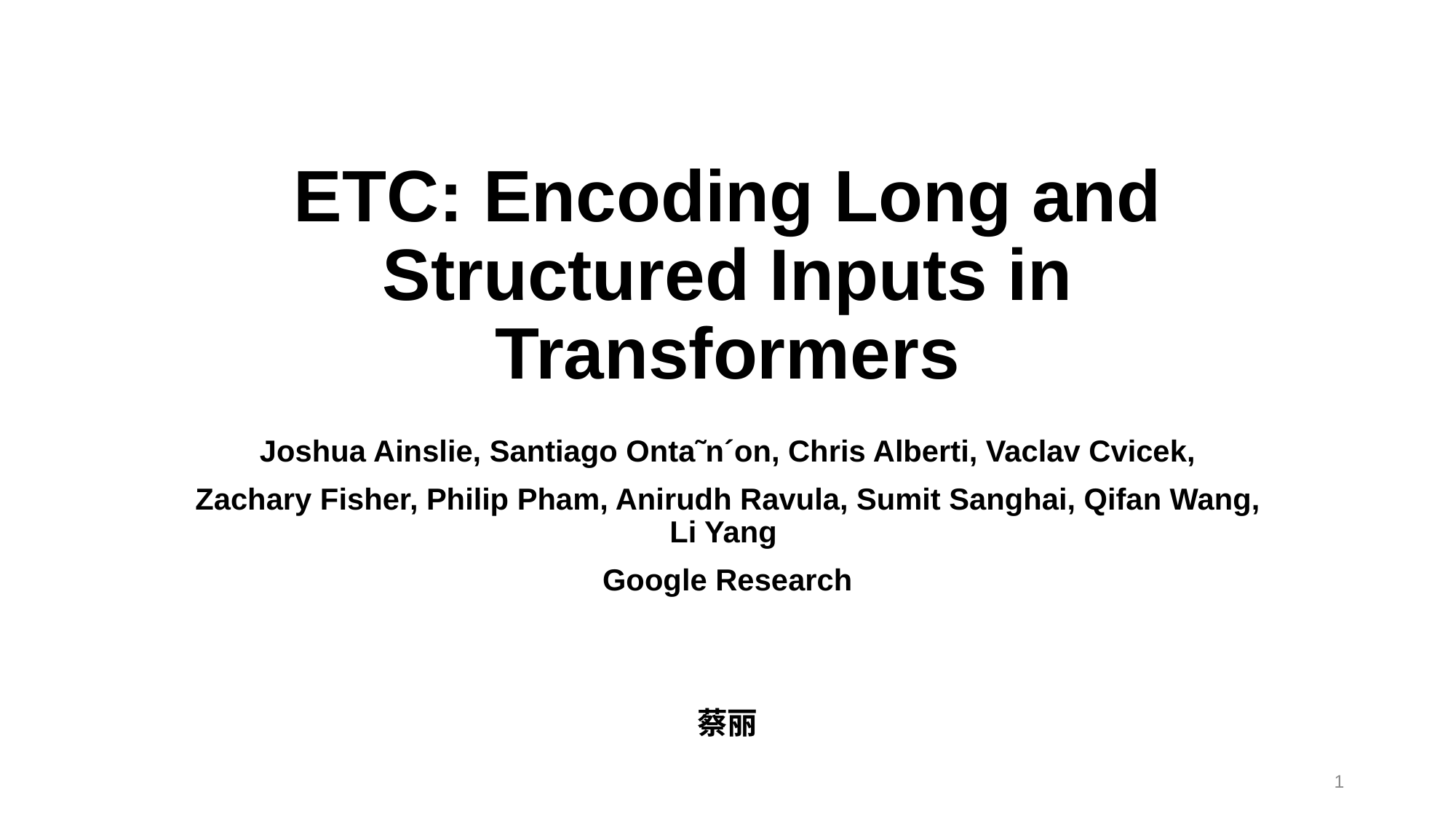

# ETC: Encoding Long and Structured Inputs in Transformers
Joshua Ainslie, Santiago Onta˜n´on, Chris Alberti, Vaclav Cvicek,
Zachary Fisher, Philip Pham, Anirudh Ravula, Sumit Sanghai, Qifan Wang, Li Yang
Google Research

蔡丽
1